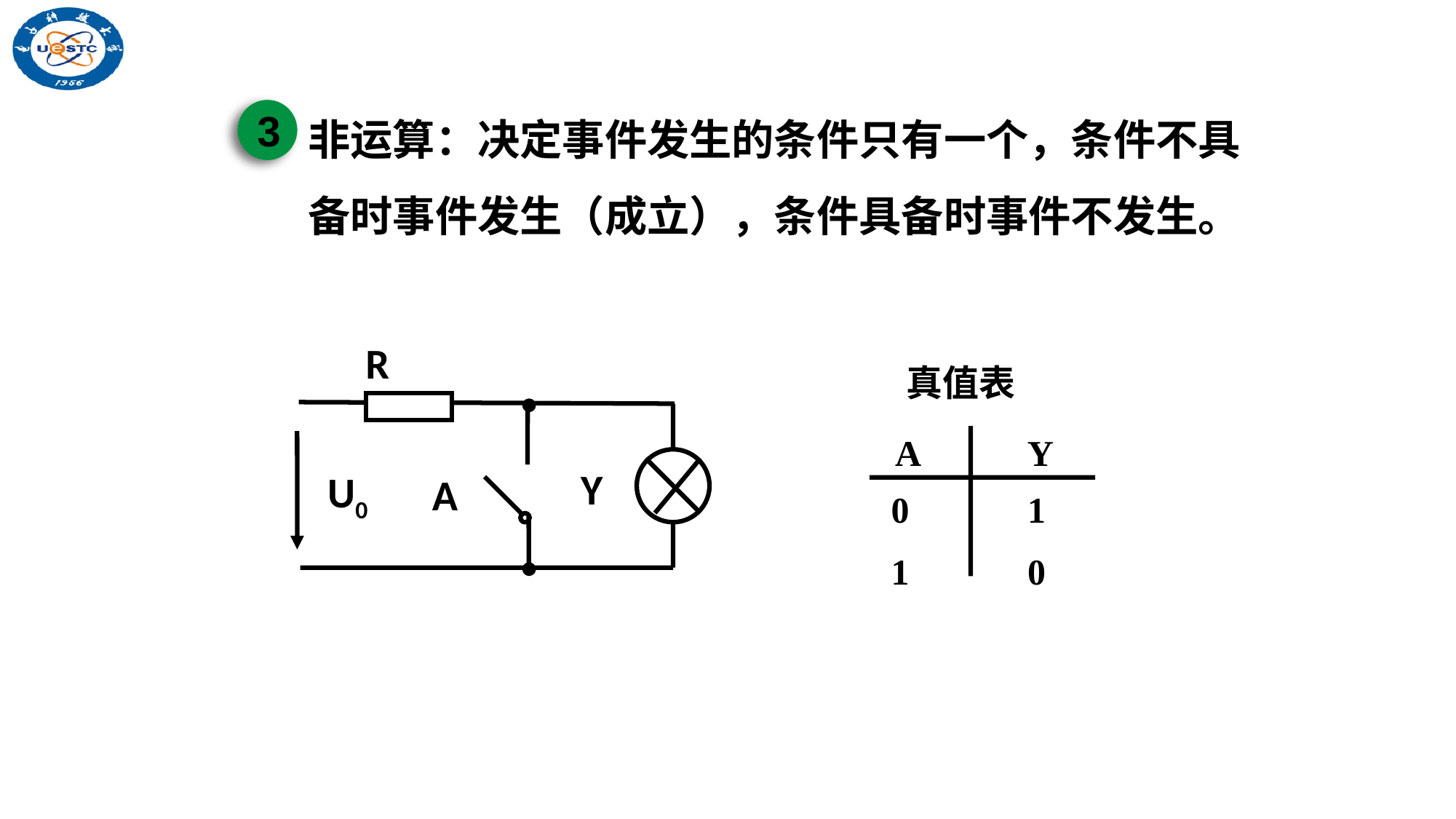

非运算：决定事件发生的条件只有一个，条件不具备时事件发生（成立），条件具备时事件不发生。
3

R

Y
U0
A

真值表
A            Y

0             1
1             0